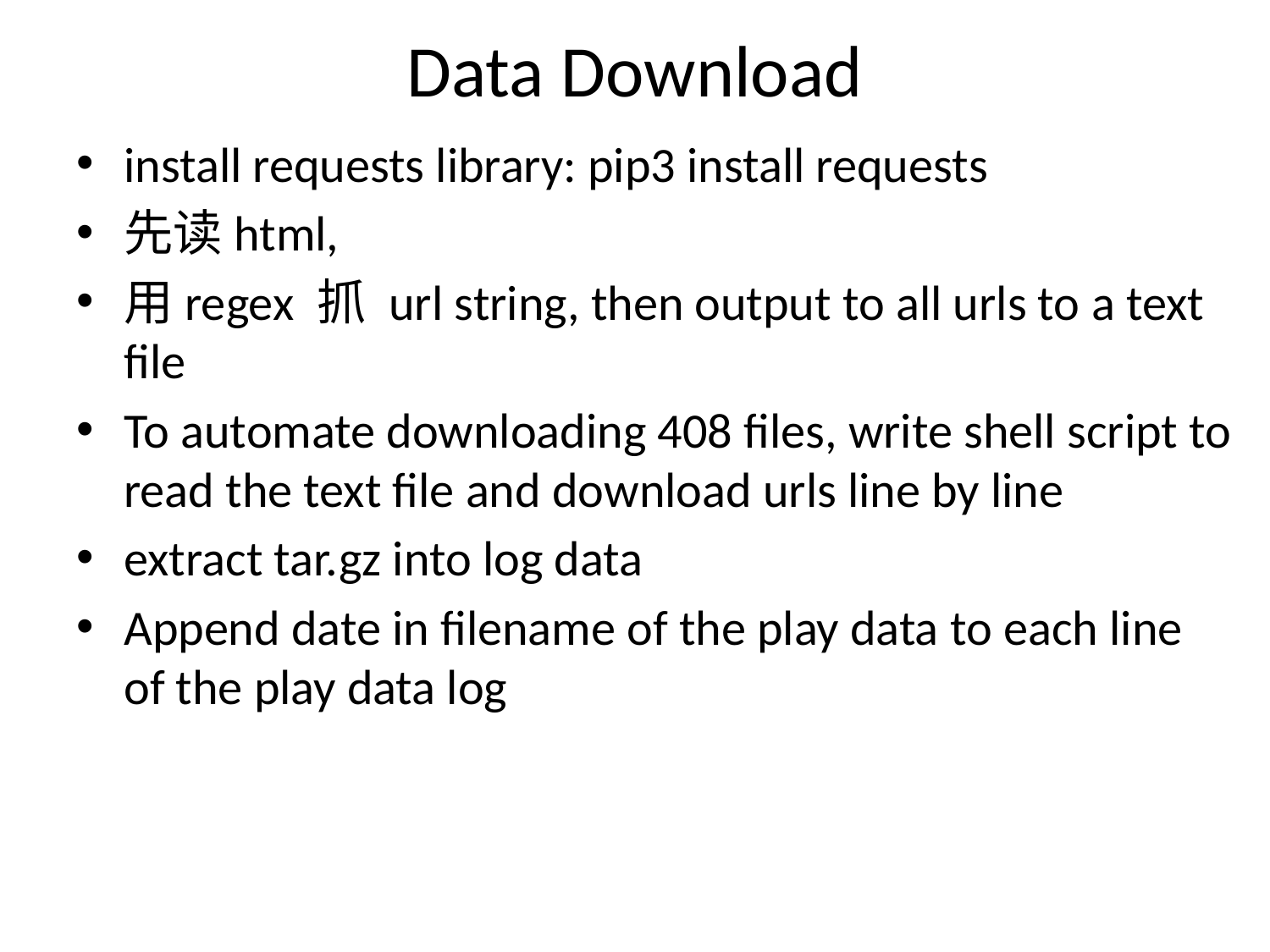

# Data Download
install requests library: pip3 install requests
先读html,
用regex 抓 url string, then output to all urls to a text file
To automate downloading 408 files, write shell script to read the text file and download urls line by line
extract tar.gz into log data
Append date in filename of the play data to each line of the play data log